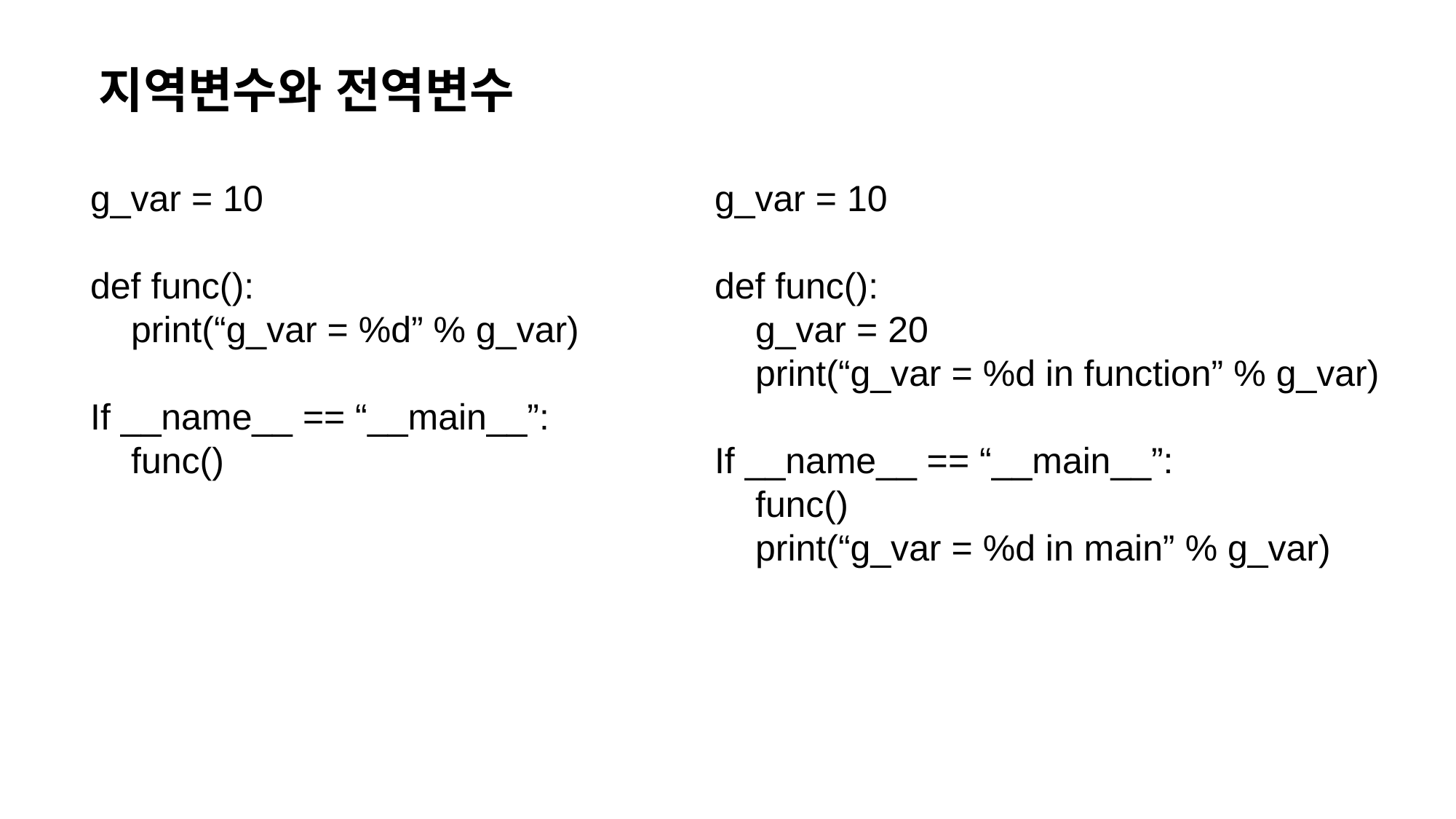

지역변수와 전역변수
g_var = 10

def func():
    print(“g_var = %d” % g_var)

If __name__ == “__main__”:
    func()
g_var = 10

def func():
    g_var = 20
    print(“g_var = %d in function” % g_var)

If __name__ == “__main__”:
    func()
    print(“g_var = %d in main” % g_var)